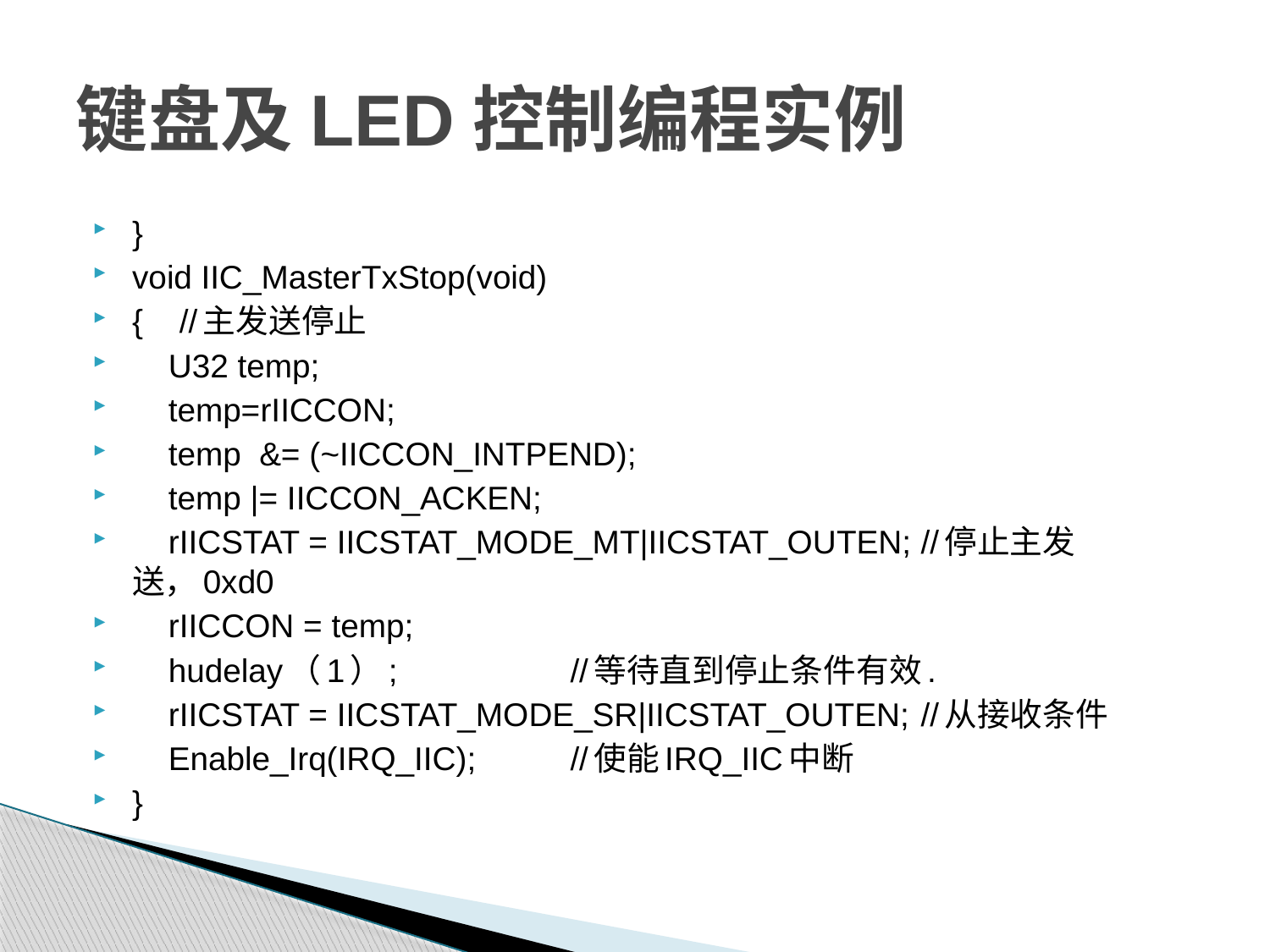

# 键盘及LED控制编程实例
}
void IIC_MasterTxStop(void)
{    //主发送停止
    U32 temp;
    temp=rIICCON;
    temp  &= (~IICCON_INTPEND);
    temp |= IICCON_ACKEN;
    rIICSTAT = IICSTAT_MODE_MT|IICSTAT_OUTEN;				//停止主发送，0xd0
    rIICCON = temp;
    hudelay（1）;             					//等待直到停止条件有效.
    rIICSTAT = IICSTAT_MODE_SR|IICSTAT_OUTEN;				//从接收条件
    Enable_Irq(IRQ_IIC);      					//使能IRQ_IIC中断
}